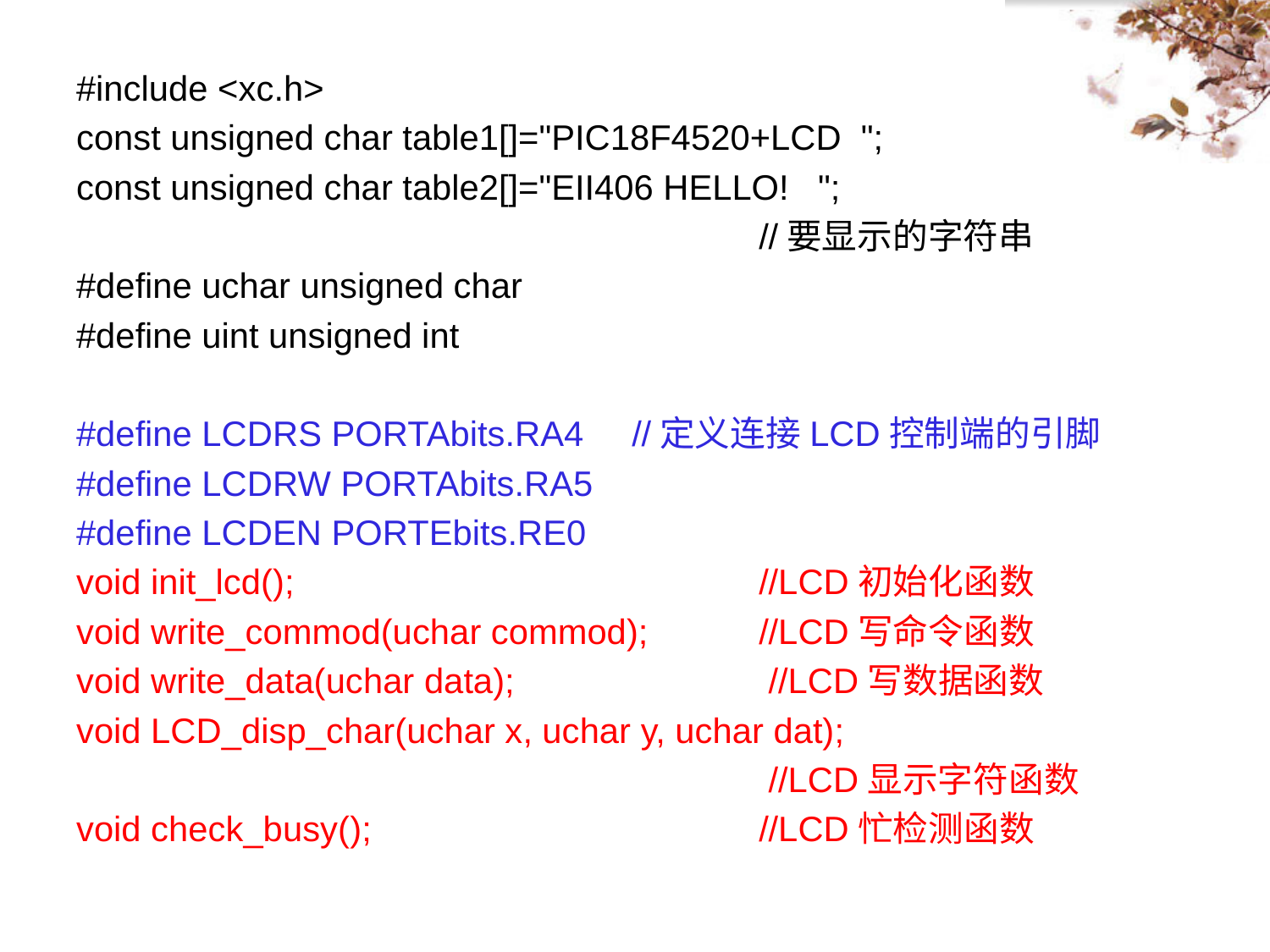

#include <xc.h>
const unsigned char table1[]="PIC18F4520+LCD  ";
const unsigned char table2[]="EII406 HELLO!   ";
						//要显示的字符串
#define uchar unsigned char
#define uint unsigned int

#define LCDRS PORTAbits.RA4	//定义连接LCD控制端的引脚
#define LCDRW PORTAbits.RA5
#define LCDEN PORTEbits.RE0
void init_lcd(); 				//LCD初始化函数
void write_commod(uchar commod);	//LCD写命令函数
void write_data(uchar data);		 //LCD写数据函数
void LCD_disp_char(uchar x, uchar y, uchar dat);
						 //LCD显示字符函数
void check_busy(); 			//LCD忙检测函数